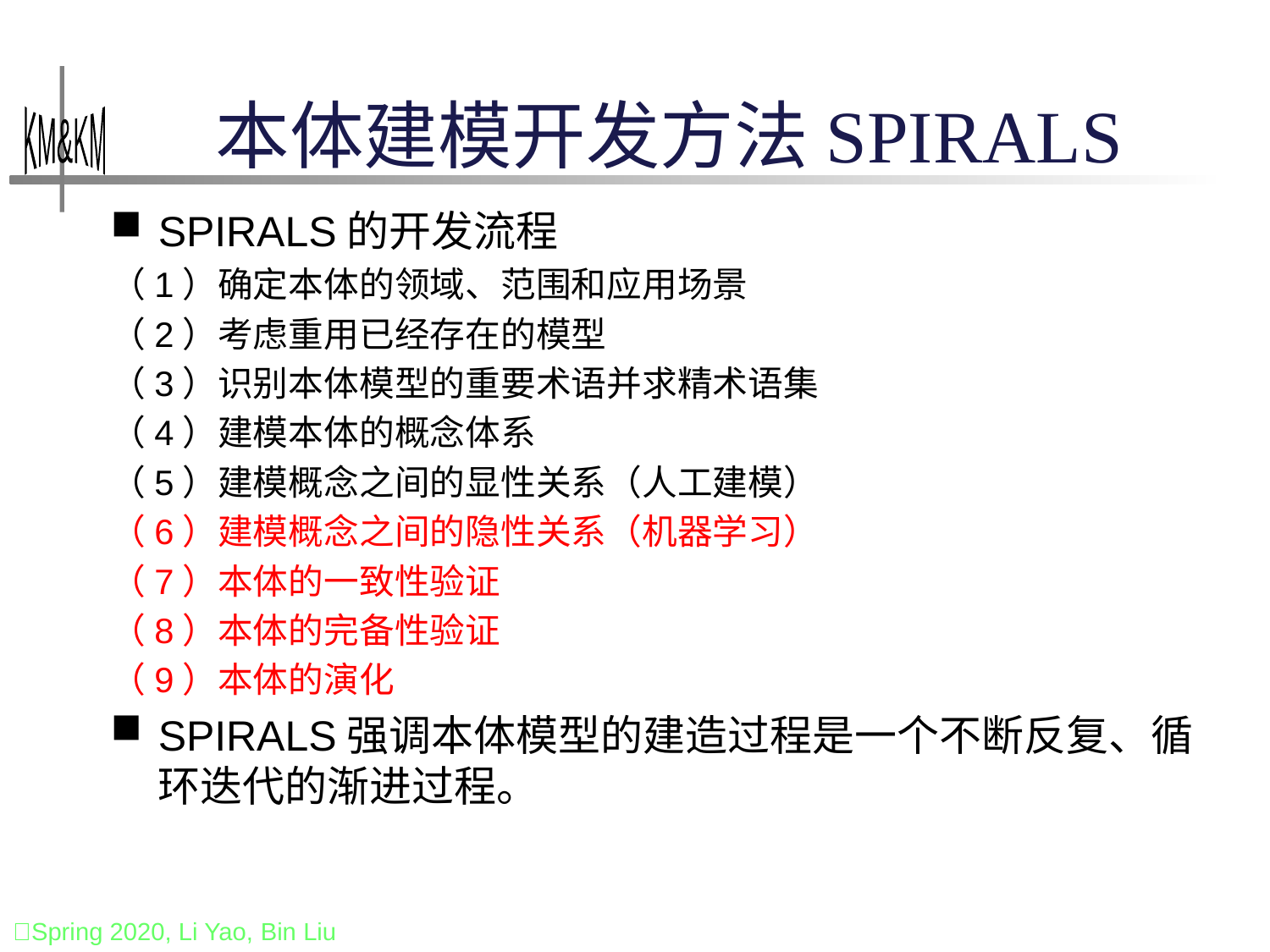

# 本体建模开发方法SPIRALS
SPIRALS的开发流程
（1）确定本体的领域、范围和应用场景
（2）考虑重用已经存在的模型
（3）识别本体模型的重要术语并求精术语集
（4）建模本体的概念体系
（5）建模概念之间的显性关系（人工建模）
（6）建模概念之间的隐性关系（机器学习）
（7）本体的一致性验证
（8）本体的完备性验证
（9）本体的演化
spirals强调本体模型的建造过程是一个不断反复、循环迭代的渐进过程。